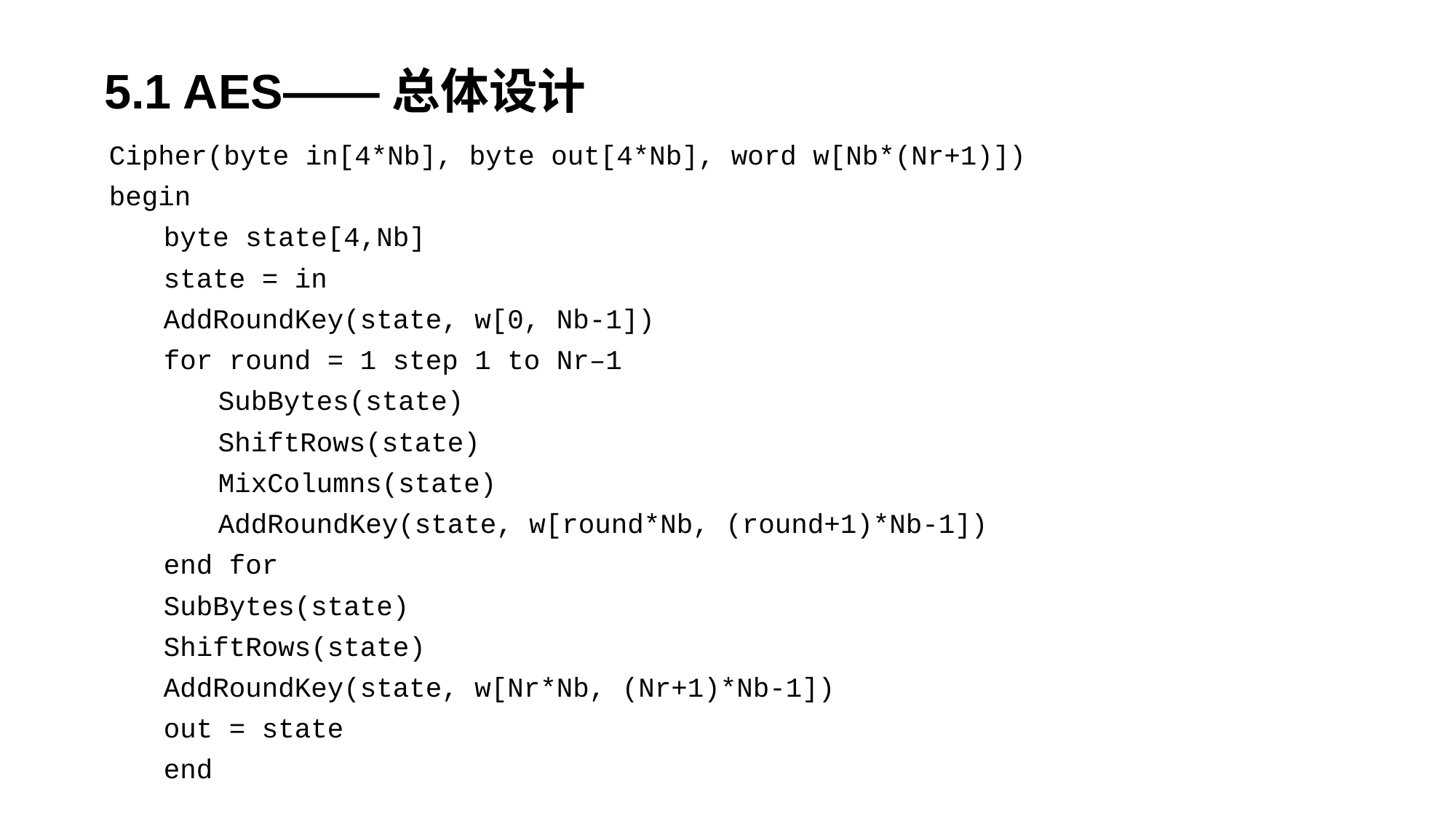

5.1 AES——总体设计
Cipher(byte in[4*Nb], byte out[4*Nb], word w[Nb*(Nr+1)])
begin
byte state[4,Nb]
state = in
AddRoundKey(state, w[0, Nb-1])
for round = 1 step 1 to Nr–1
SubBytes(state)
ShiftRows(state)
MixColumns(state)
AddRoundKey(state, w[round*Nb, (round+1)*Nb-1])
end for
SubBytes(state)
ShiftRows(state)
AddRoundKey(state, w[Nr*Nb, (Nr+1)*Nb-1])
out = state
end